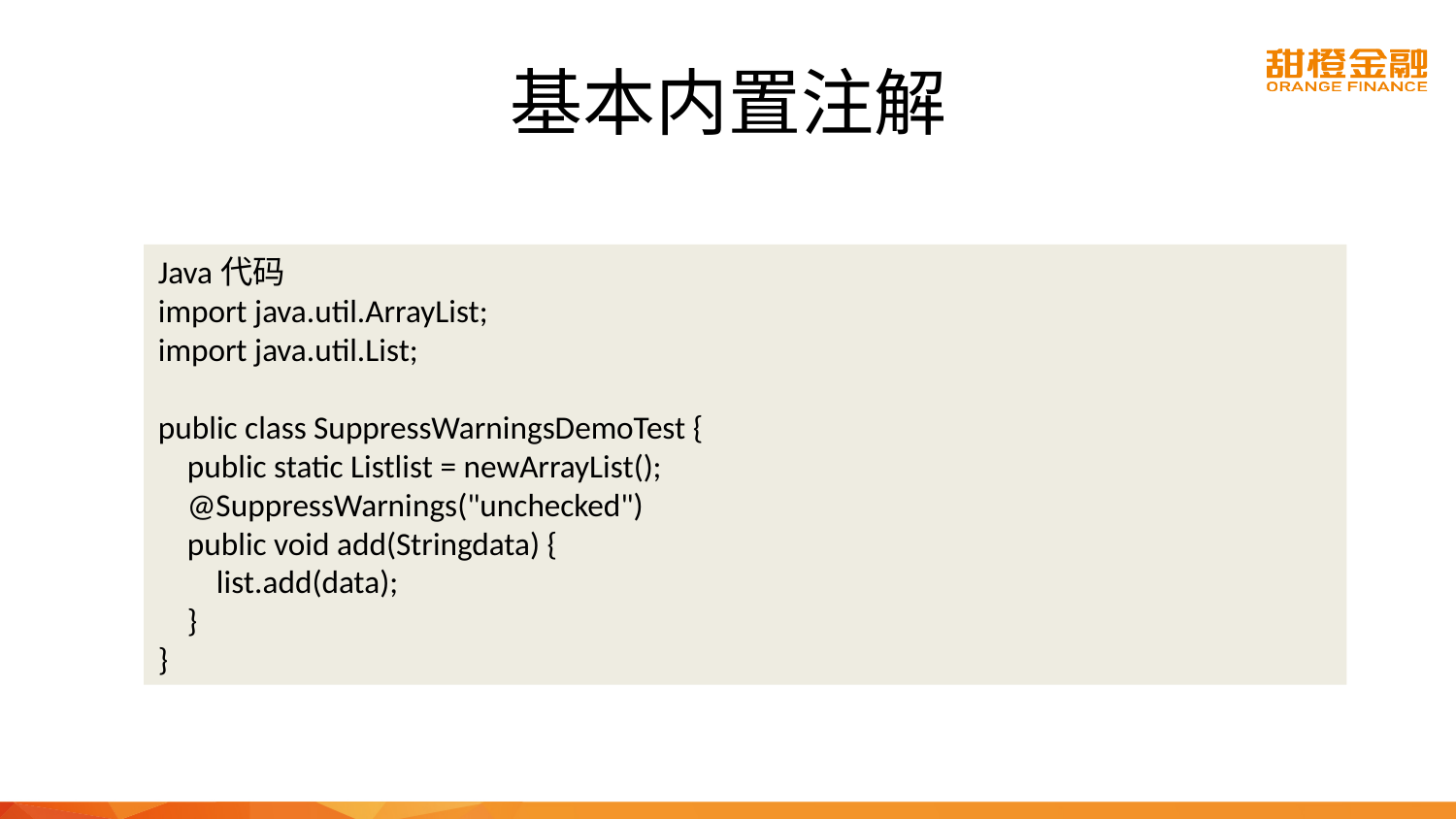

# 基本内置注解
Java代码
import java.util.ArrayList;
import java.util.List;

public class SuppressWarningsDemoTest {
    public static Listlist = newArrayList();
    @SuppressWarnings("unchecked")
    public void add(Stringdata) {
        list.add(data);
    }
}